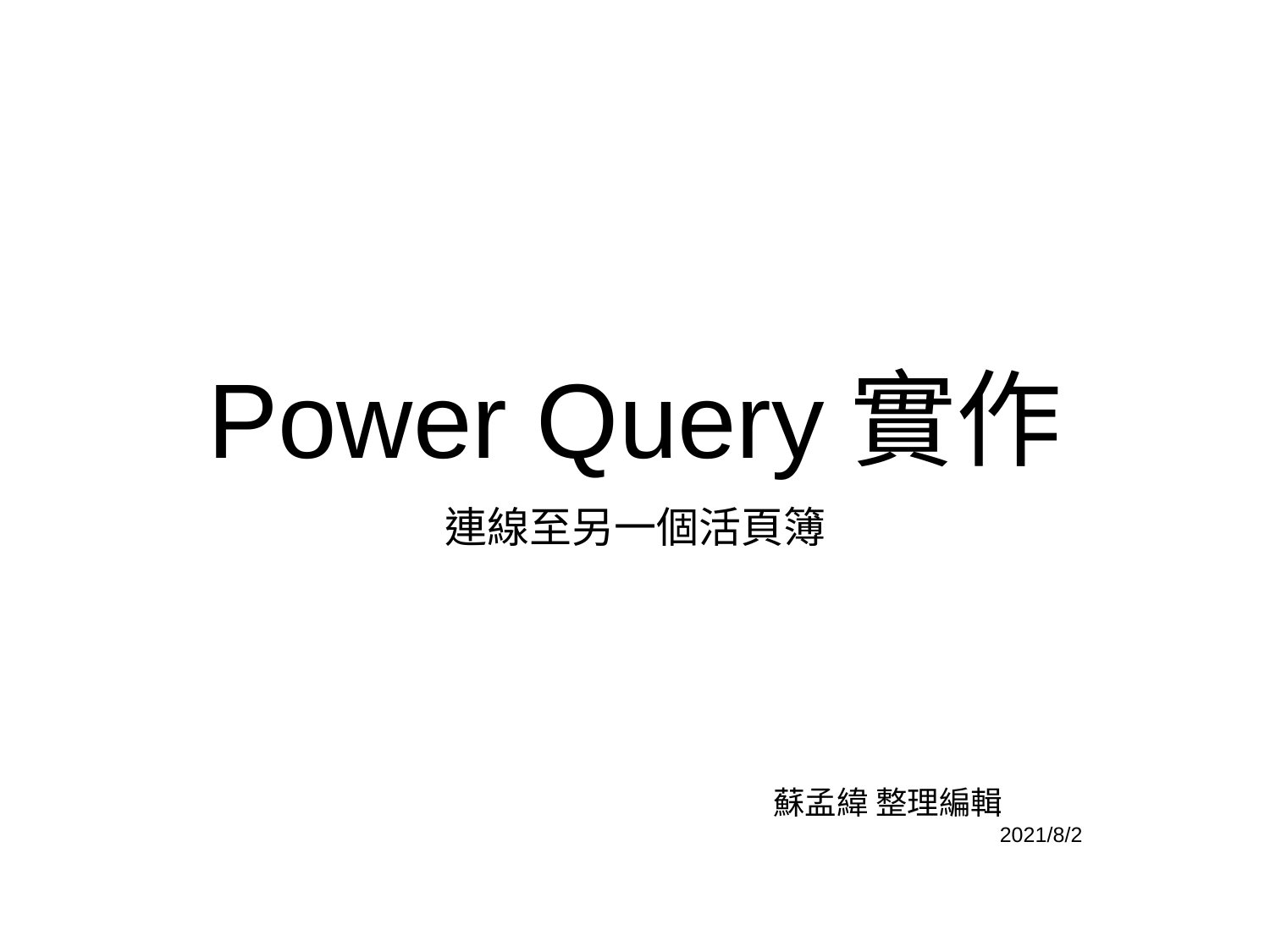

# Power Query實作
連線至另一個活頁簿
蘇孟緯 整理編輯
2021/8/2